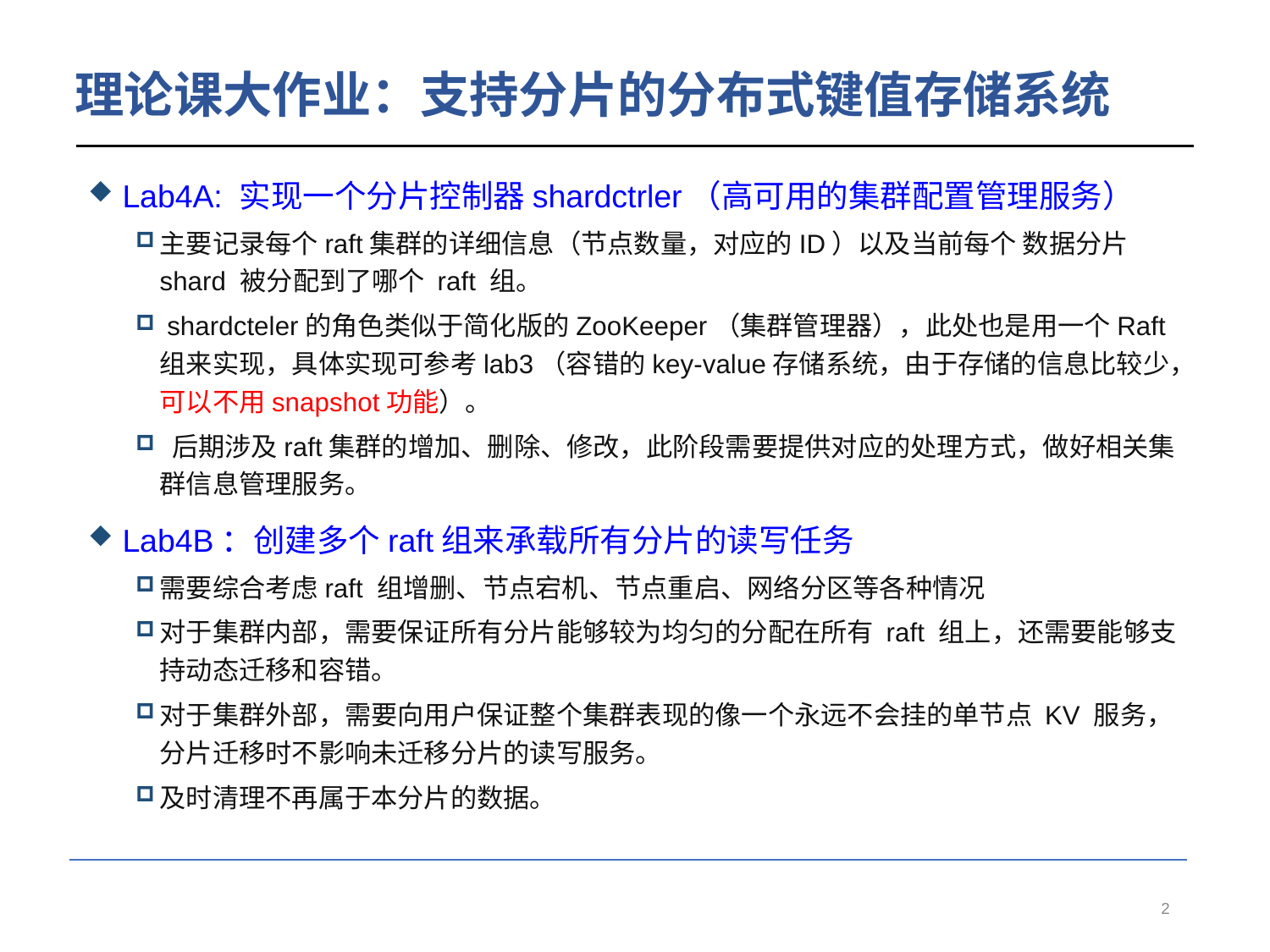

# 理论课大作业：支持分片的分布式键值存储系统
 Lab4A: 实现一个分片控制器shardctrler（高可用的集群配置管理服务）
主要记录每个raft集群的详细信息（节点数量，对应的ID）以及当前每个 数据分片shard 被分配到了哪个 raft 组。
 shardcteler的角色类似于简化版的ZooKeeper（集群管理器），此处也是用一个Raft组来实现，具体实现可参考lab3（容错的key-value存储系统，由于存储的信息比较少，可以不用snapshot功能）。
 后期涉及raft集群的增加、删除、修改，此阶段需要提供对应的处理方式，做好相关集群信息管理服务。
 Lab4B：创建多个raft组来承载所有分片的读写任务
需要综合考虑raft 组增删、节点宕机、节点重启、网络分区等各种情况
对于集群内部，需要保证所有分片能够较为均匀的分配在所有 raft 组上，还需要能够支持动态迁移和容错。
对于集群外部，需要向用户保证整个集群表现的像一个永远不会挂的单节点 KV 服务，分片迁移时不影响未迁移分片的读写服务。
及时清理不再属于本分片的数据。

2